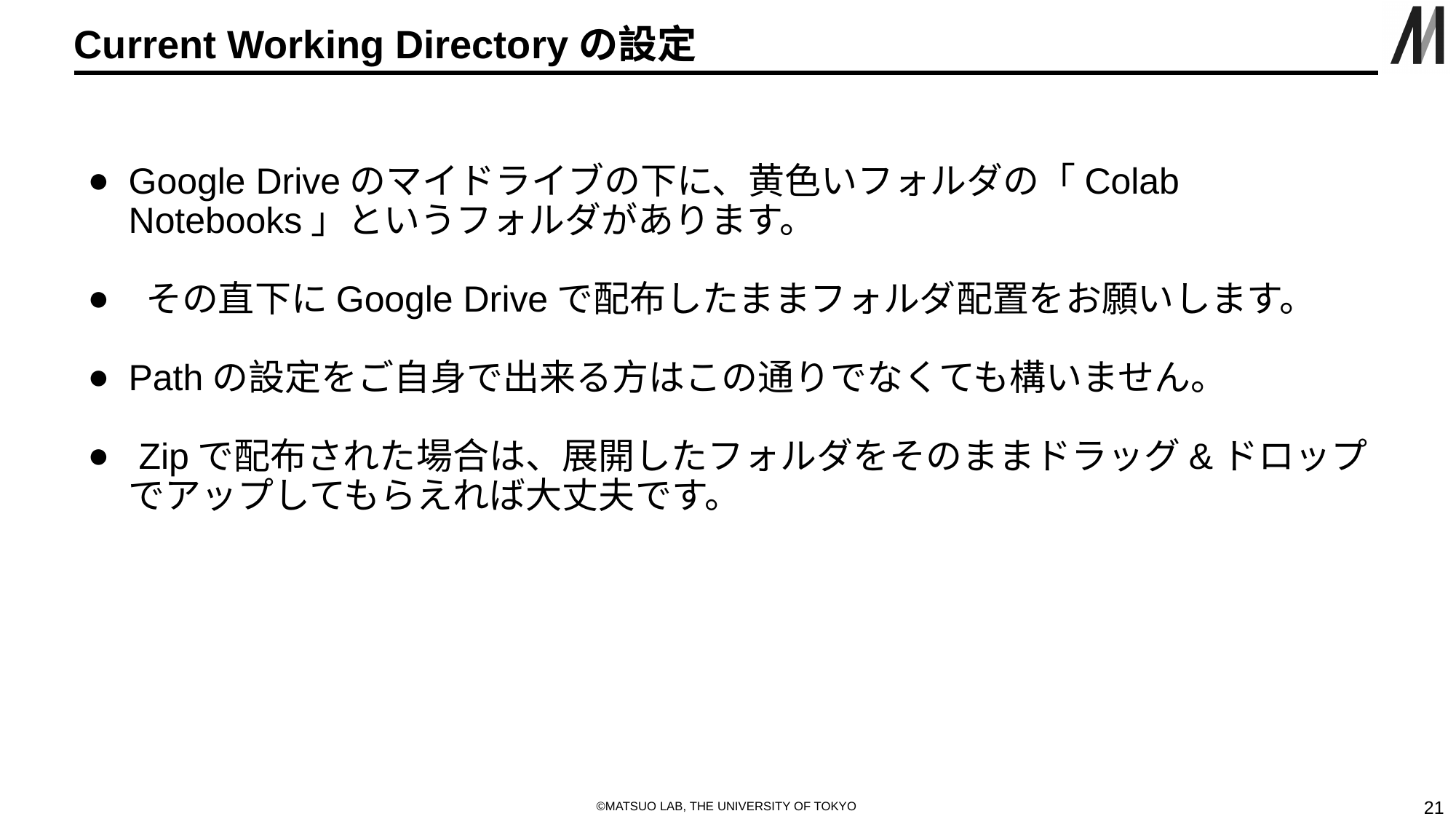

# Current Working Directoryの設定
Google Driveのマイドライブの下に、⻩色いフォルダの「Colab Notebooks」というフォルダがあります。

 その直下にGoogle Driveで配布したままフォルダ配置をお願いします。

Pathの設定をご自身で出来る方はこの通りでなくても構いません。

 Zipで配布された場合は、展開したフォルダをそのままドラッグ&ドロップでアップしてもらえれば大丈夫です。

21